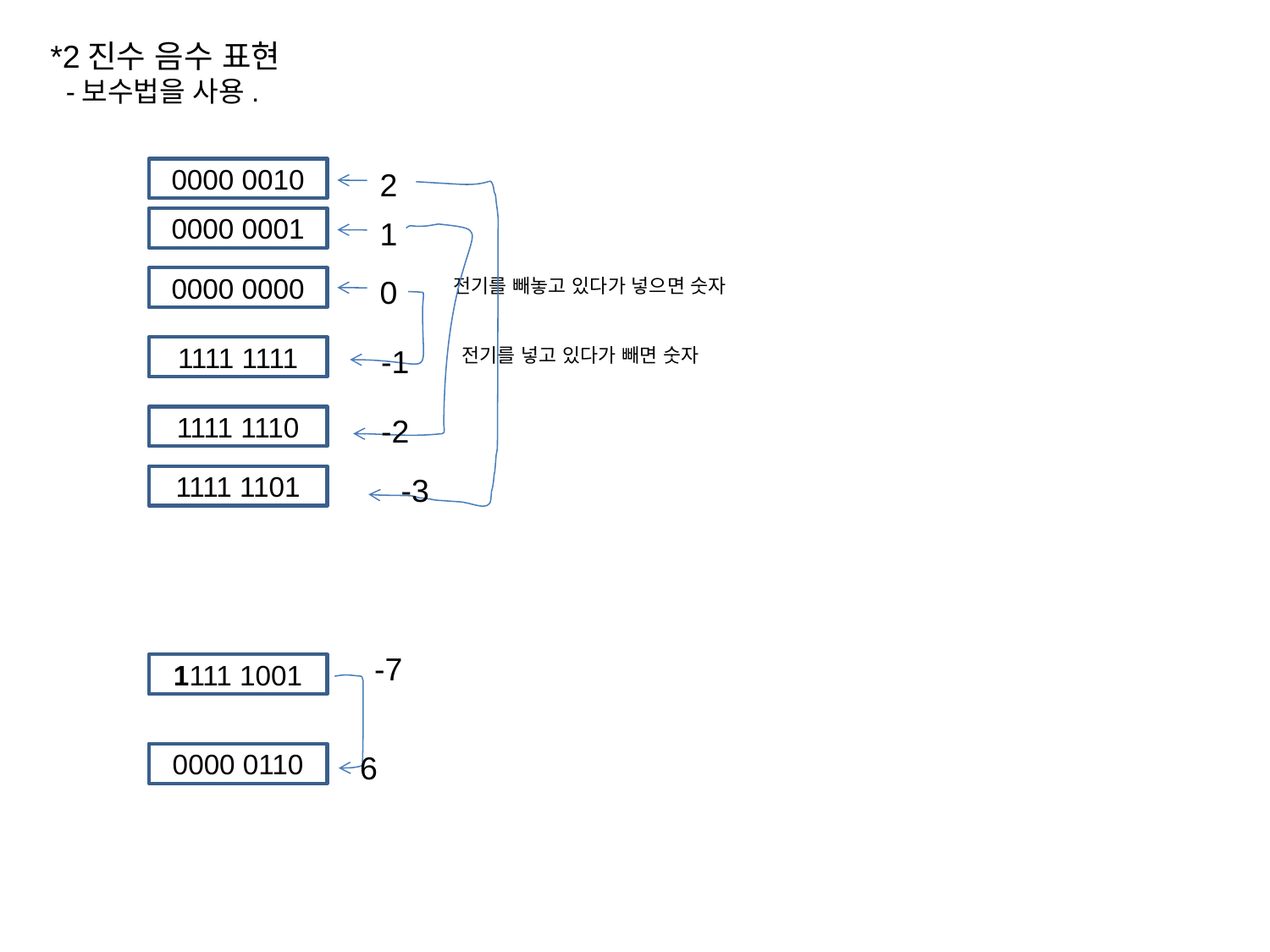

*2진수 음수 표현
  -보수법을 사용.
0000 0010
2

0000 0001
1

0
0000 0000
전기를 빼놓고 있다가 넣으면 숫자

-1
1111 1111
전기를 넣고 있다가 빼면 숫자
-2
1111 1110
-3
1111 1101
-7
1111 1001

6
0000 0110